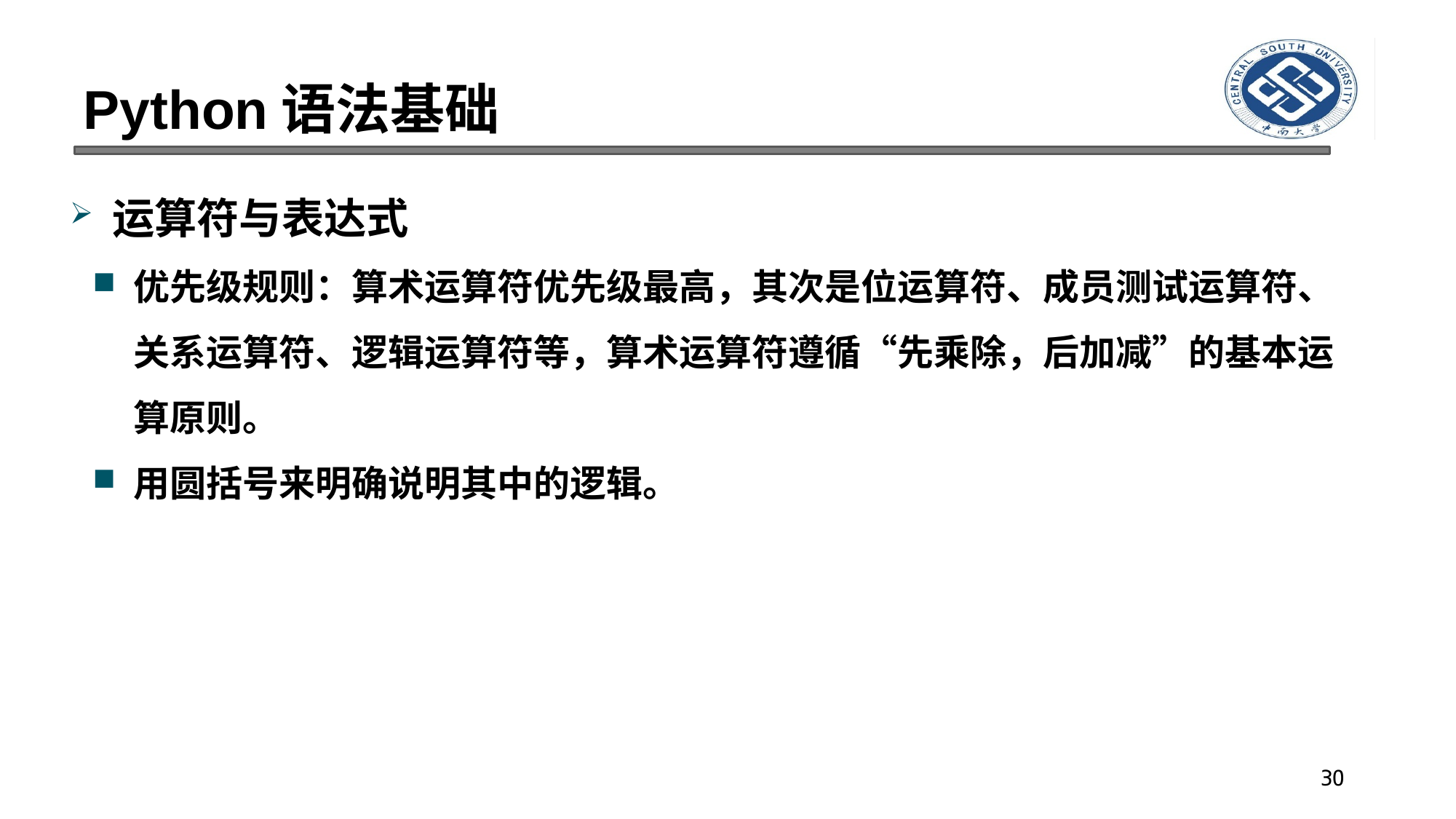

# Python语法基础
运算符与表达式
优先级规则：算术运算符优先级最高，其次是位运算符、成员测试运算符、关系运算符、逻辑运算符等，算术运算符遵循“先乘除，后加减”的基本运算原则。
用圆括号来明确说明其中的逻辑。

30